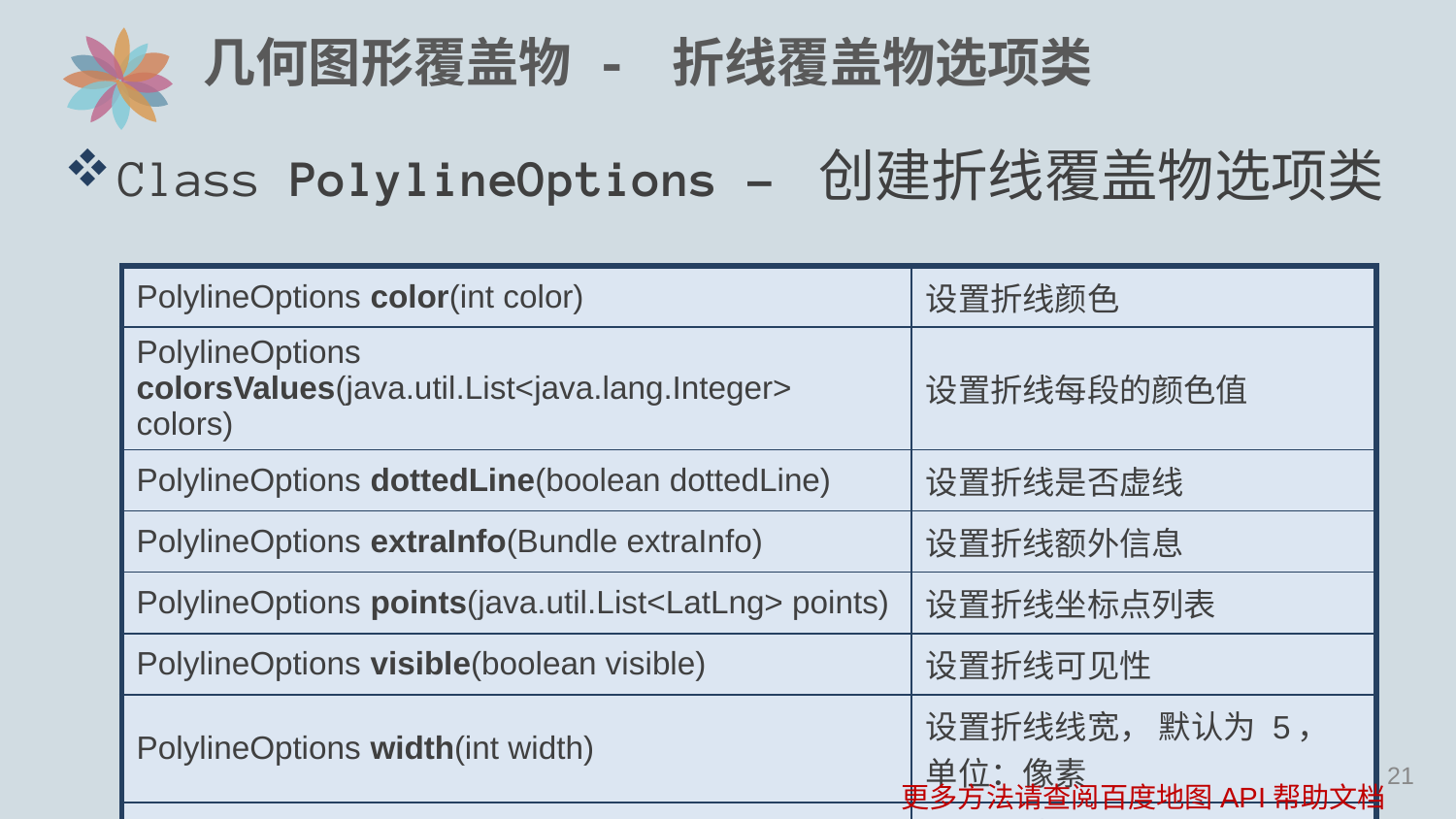

# 几何图形覆盖物 - 折线覆盖物选项类
Class PolylineOptions - 创建折线覆盖物选项类
| PolylineOptions color(int color) | 设置折线颜色 |
| --- | --- |
| PolylineOptions colorsValues(java.util.List<java.lang.Integer> colors) | 设置折线每段的颜色值 |
| PolylineOptions dottedLine(boolean dottedLine) | 设置折线是否虚线 |
| PolylineOptions extraInfo(Bundle extraInfo) | 设置折线额外信息 |
| PolylineOptions points(java.util.List<LatLng> points) | 设置折线坐标点列表 |
| PolylineOptions visible(boolean visible) | 设置折线可见性 |
| PolylineOptions width(int width) | 设置折线线宽， 默认为 5， 单位：像素 |
| PolylineOptions zIndex(int zIndex) | 设置折线 zIndex |
更多方法请查阅百度地图API帮助文档
21